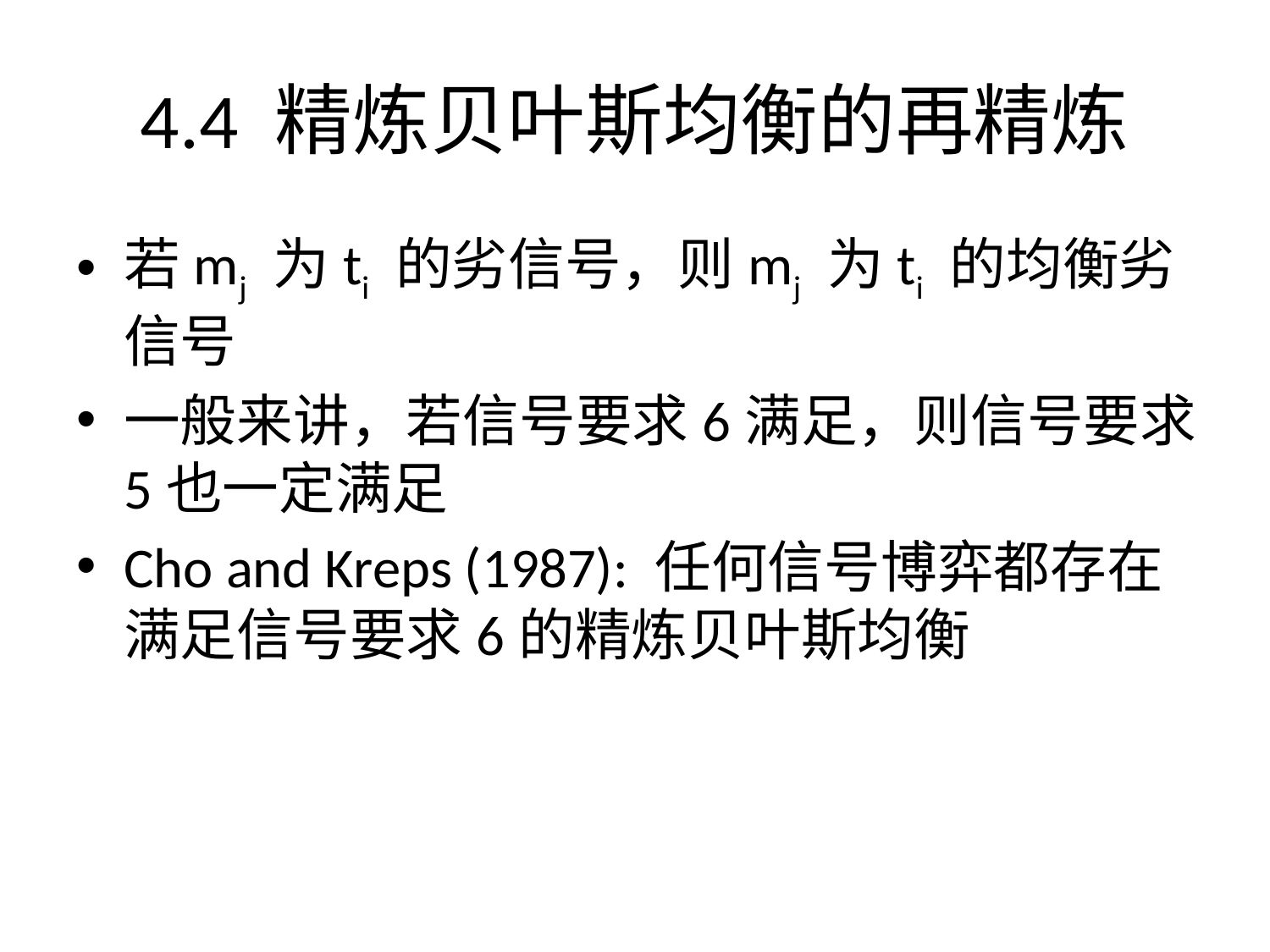

4.4 精炼贝叶斯均衡的再精炼
若mj 为ti 的劣信号，则mj 为ti 的均衡劣信号
一般来讲，若信号要求6满足，则信号要求5也一定满足
Cho and Kreps (1987): 任何信号博弈都存在满足信号要求6的精炼贝叶斯均衡